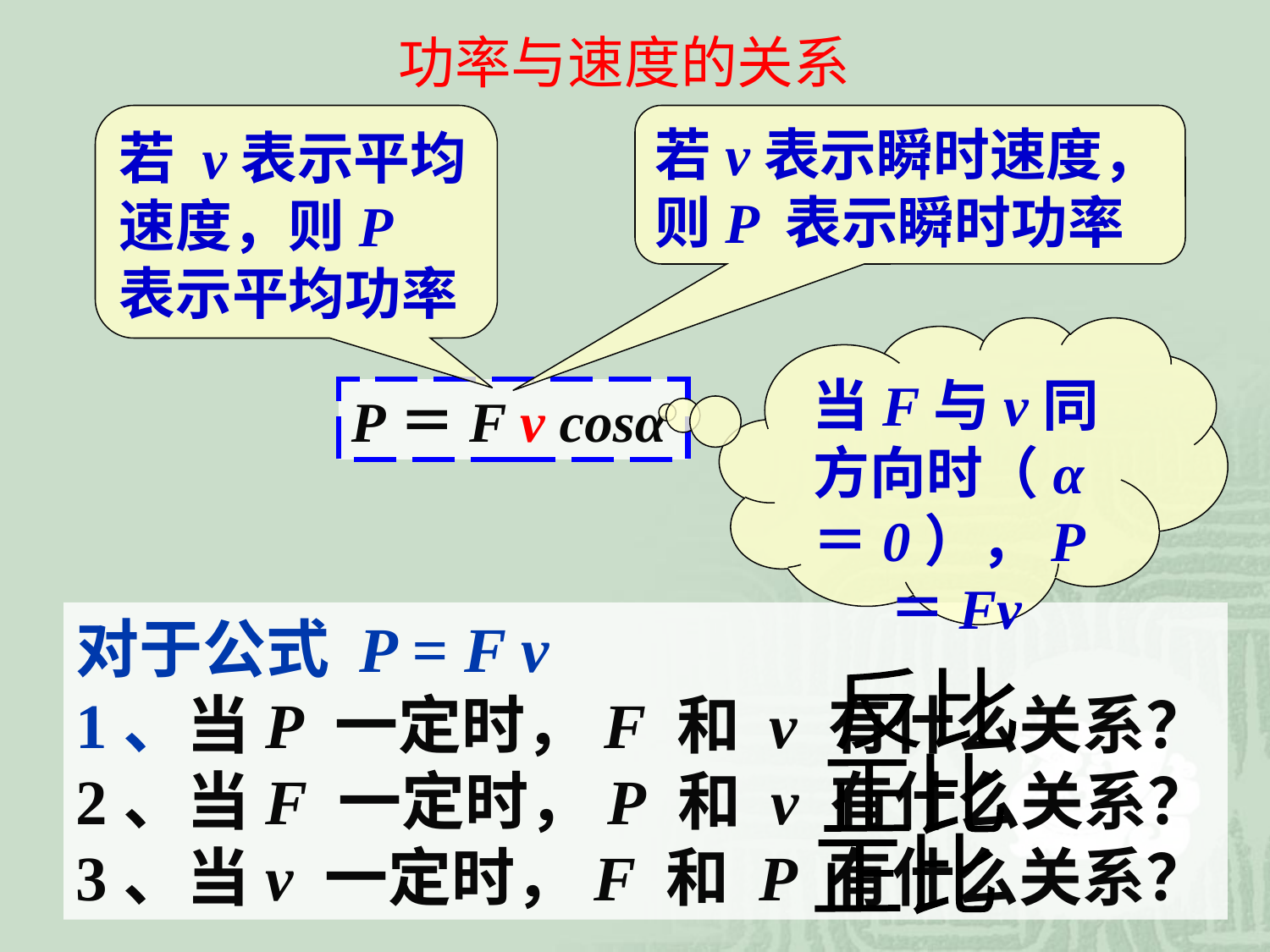

功率与速度的关系
若 v表示平均速度，则P 表示平均功率
若v表示瞬时速度，则P 表示瞬时功率
当F与v同方向时（α＝0），P＝Fv
P＝F v cosα
对于公式 P = F v
1、当P 一定时，F 和 v 有什么关系？
2、当F 一定时，P 和 v 有什么关系？
3、当v 一定时，F 和 P 有什么关系？
反比
正比
正比